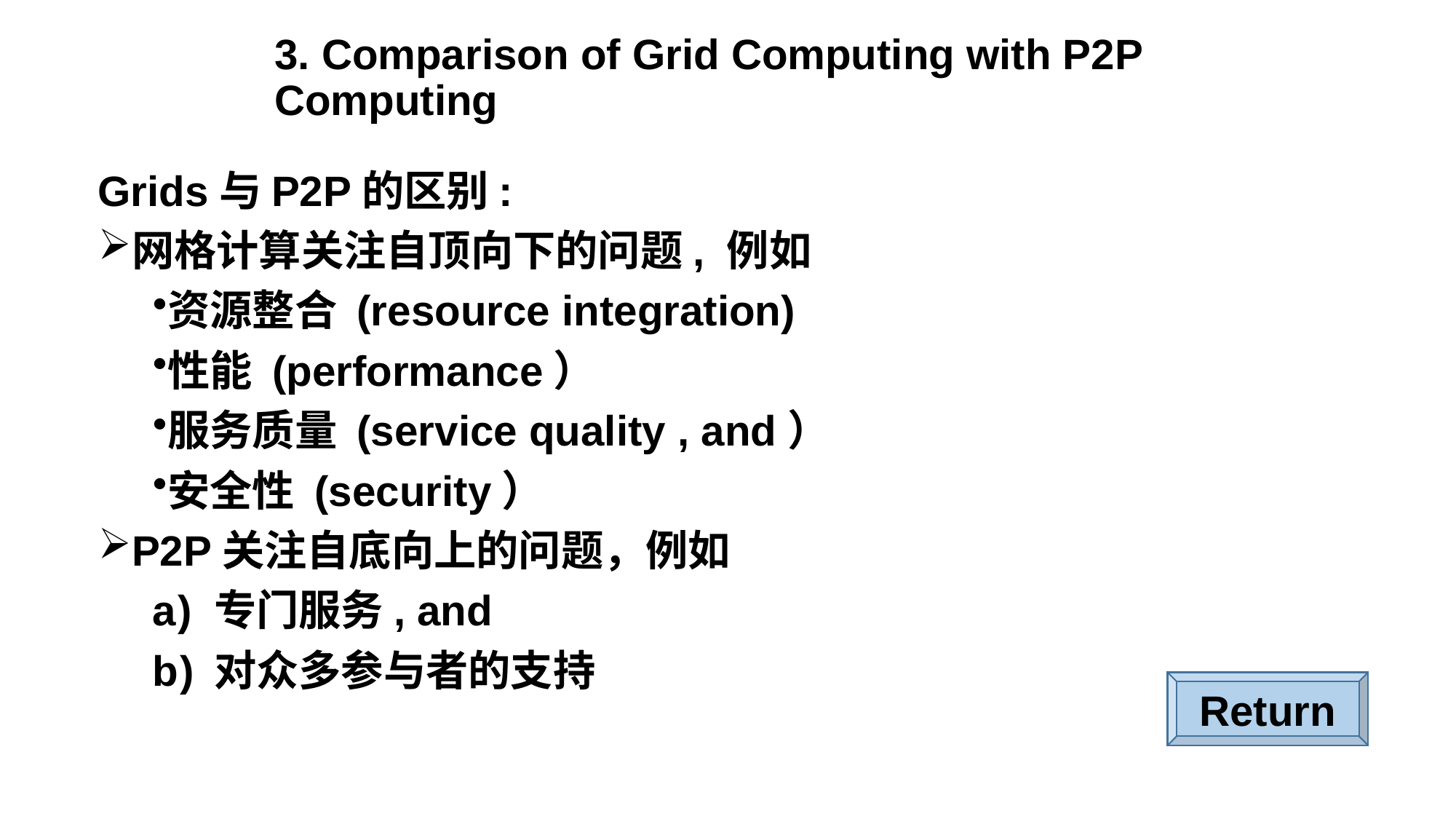

# 3. Comparison of Grid Computing with P2P Computing
Grids与P2P的区别:
网格计算关注自顶向下的问题, 例如
资源整合 (resource integration)
性能 (performance）
服务质量 (service quality , and）
安全性 (security）
P2P关注自底向上的问题，例如
专门服务, and
对众多参与者的支持
Return